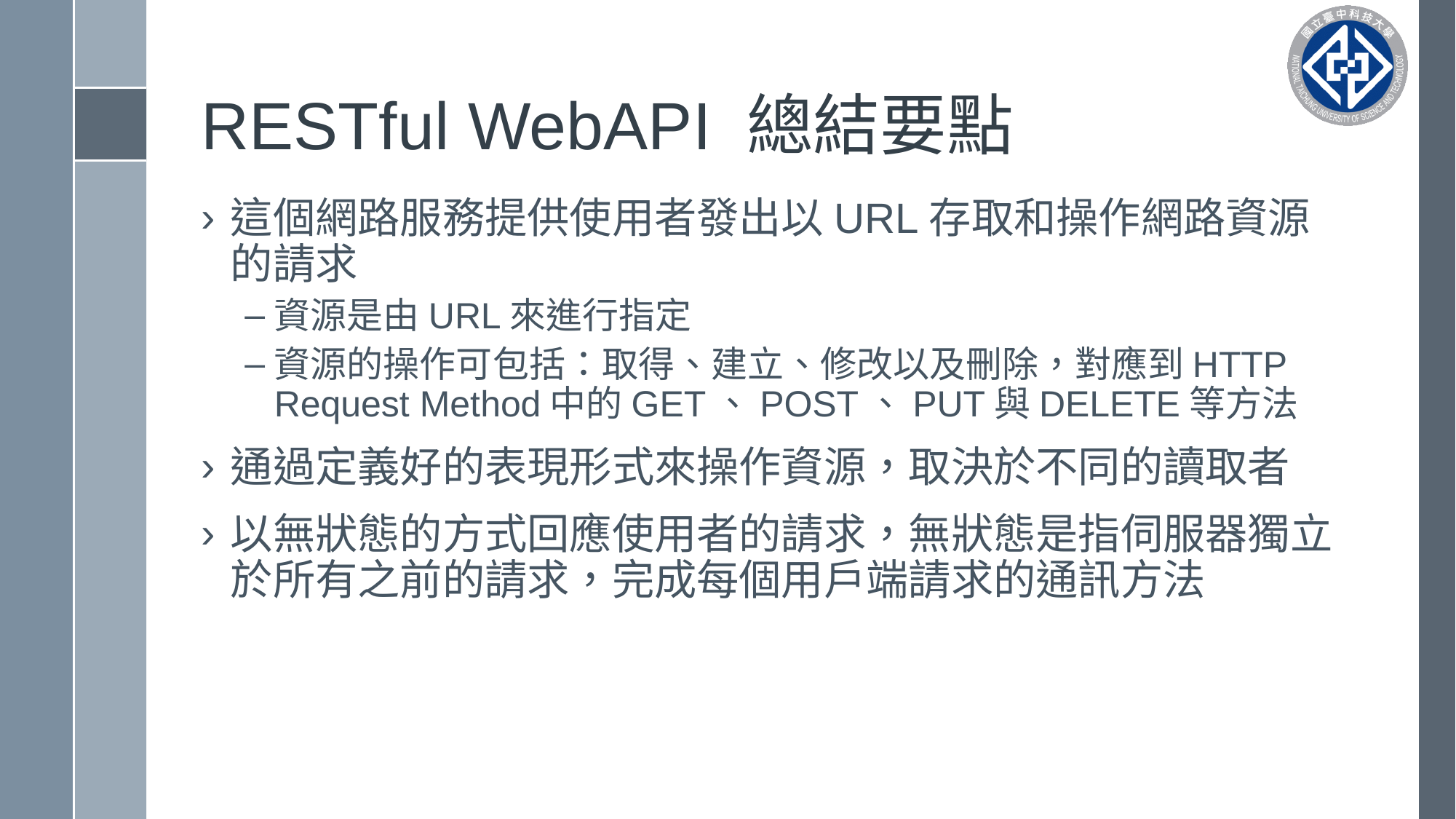

# RESTful WebAPI 總結要點
這個網路服務提供使用者發出以URL存取和操作網路資源的請求
資源是由URL來進行指定
資源的操作可包括：取得、建立、修改以及刪除，對應到HTTP Request Method中的GET、POST、PUT與DELETE等方法
通過定義好的表現形式來操作資源，取決於不同的讀取者
以無狀態的方式回應使用者的請求，無狀態是指伺服器獨立於所有之前的請求，完成每個用戶端請求的通訊方法